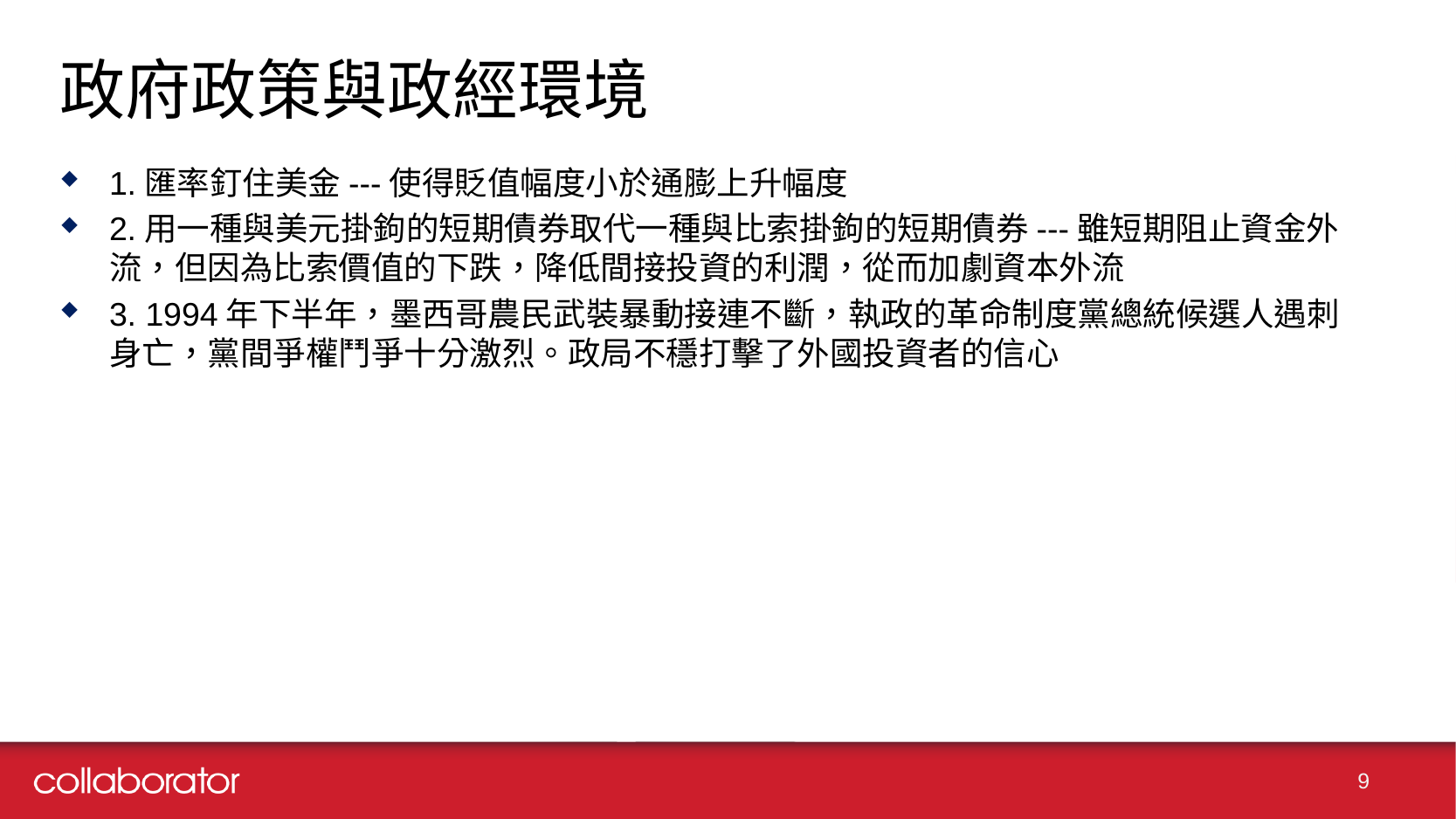

# 政府政策與政經環境
1.匯率釘住美金---使得貶值幅度小於通膨上升幅度
2.用一種與美元掛鉤的短期債券取代一種與比索掛鉤的短期債券---雖短期阻止資金外流，但因為比索價值的下跌，降低間接投資的利潤，從而加劇資本外流
3. 1994年下半年，墨西哥農民武裝暴動接連不斷，執政的革命制度黨總統候選人遇刺身亡，黨間爭權鬥爭十分激烈。政局不穩打擊了外國投資者的信心
9